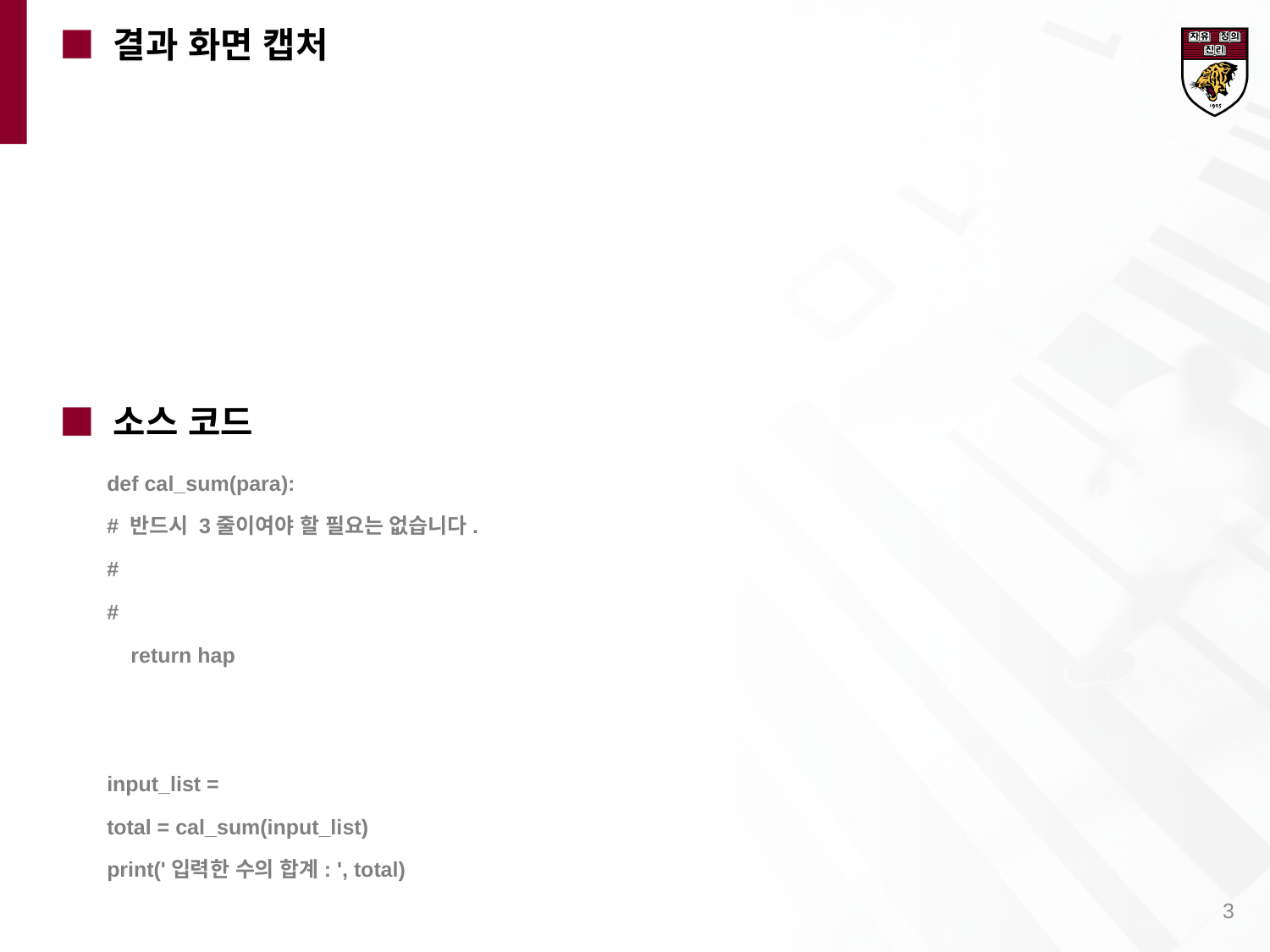

■ 결과 화면 캡처
■ 소스 코드
def cal_sum(para):
# 반드시 3줄이여야 할 필요는 없습니다.
#
#
    return hap

input_list =
total = cal_sum(input_list)
print('입력한 수의 합계: ', total)

3